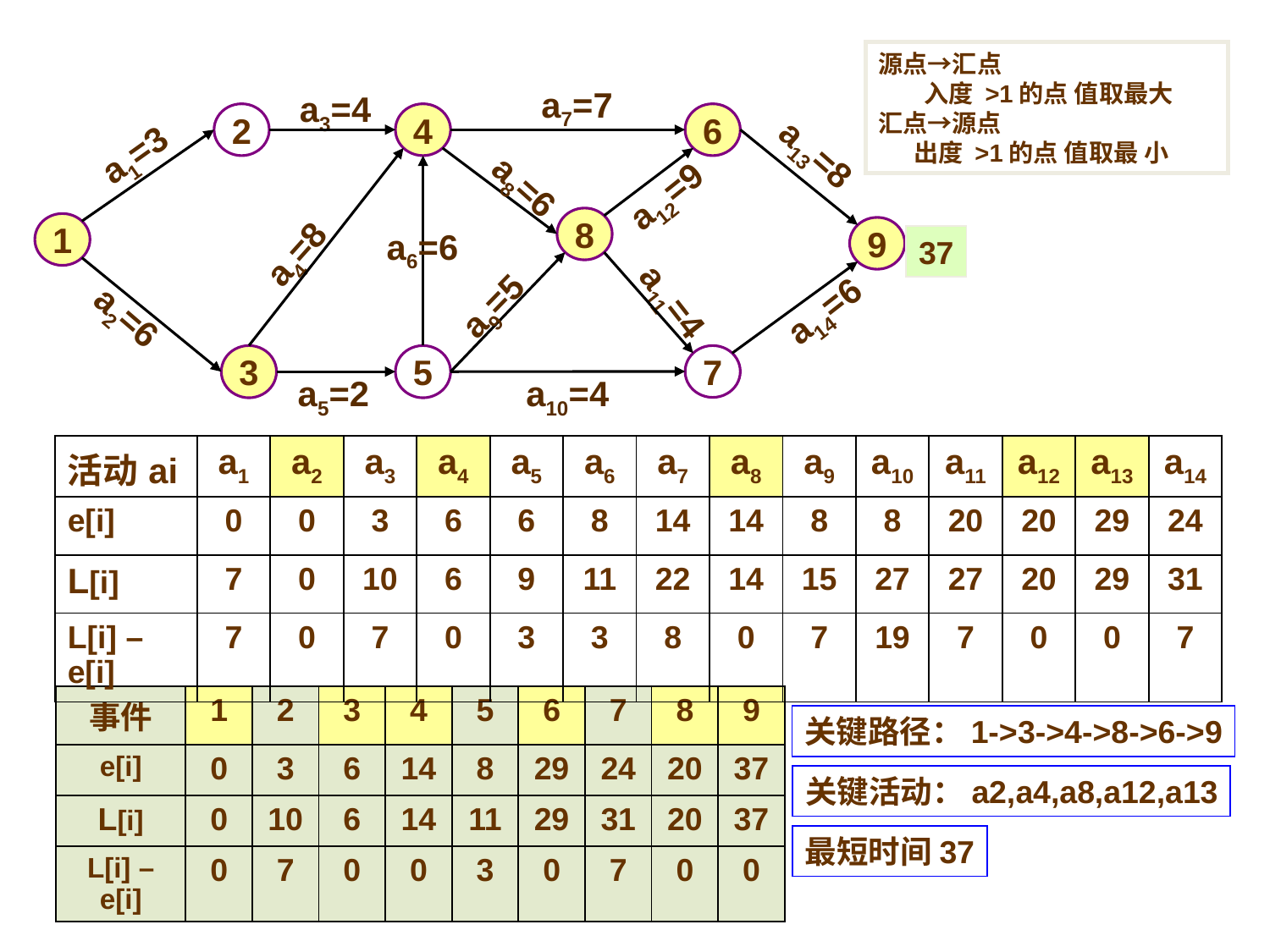

源点→汇点
       入度 >1的点 值取最大
汇点→源点
    出度 >1的点 值取最 小
a7=7
a3=4
2
4
6
a1=3
a13=8
a8=6
a12=9
8
1
9
a6=6
a4=8
a11=4
a9=5
a14=6
a2=6
3
5
7
a5=2
a10=4
37
| 活动ai | a1 | a2 | a3 | a4 | a5 | a6 | a7 | a8 | a9 | a10 | a11 | a12 | a13 | a14 |
| --- | --- | --- | --- | --- | --- | --- | --- | --- | --- | --- | --- | --- | --- | --- |
| e[i] | 0 | 0 | 3 | 6 | 6 | 8 | 14 | 14 | 8 | 8 | 20 | 20 | 29 | 24 |
| L[i] | 7 | 0 | 10 | 6 | 9 | 11 | 22 | 14 | 15 | 27 | 27 | 20 | 29 | 31 |
| L[i] –e[i] | 7 | 0 | 7 | 0 | 3 | 3 | 8 | 0 | 7 | 19 | 7 | 0 | 0 | 7 |
| 事件 | 1 | 2 | 3 | 4 | 5 | 6 | 7 | 8 | 9 |
| --- | --- | --- | --- | --- | --- | --- | --- | --- | --- |
| e[i] | 0 | 3 | 6 | 14 | 8 | 29 | 24 | 20 | 37 |
| L[i] | 0 | 10 | 6 | 14 | 11 | 29 | 31 | 20 | 37 |
| L[i] –e[i] | 0 | 7 | 0 | 0 | 3 | 0 | 7 | 0 | 0 |
关键路径：1->3->4->8->6->9
关键活动：a2,a4,a8,a12,a13
最短时间37